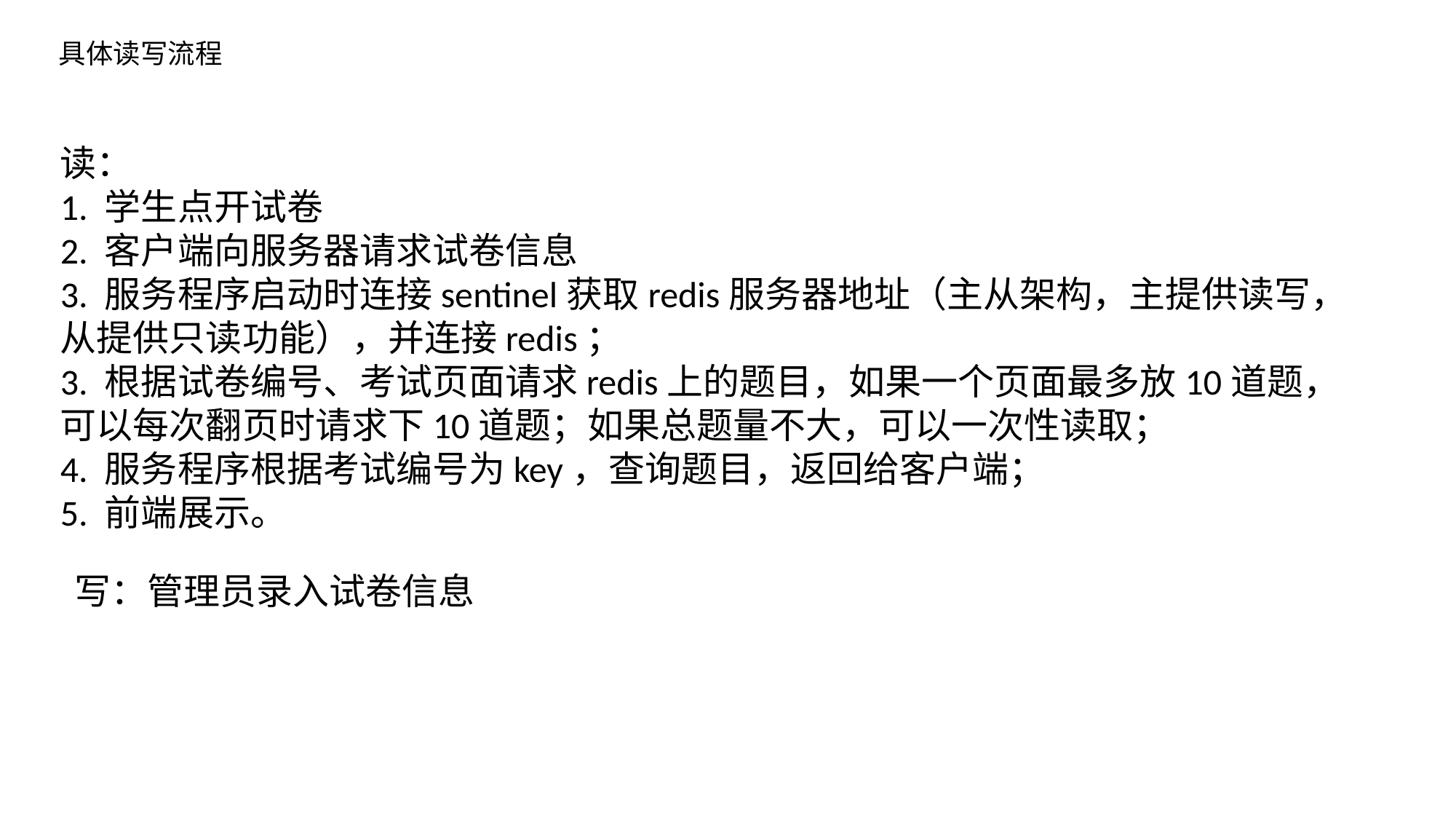

具体读写流程
读：
1. 学生点开试卷
2. 客户端向服务器请求试卷信息
3. 服务程序启动时连接sentinel获取redis服务器地址（主从架构，主提供读写，从提供只读功能），并连接redis；
3. 根据试卷编号、考试页面请求redis上的题目，如果一个页面最多放10道题，可以每次翻页时请求下10道题；如果总题量不大，可以一次性读取；
4. 服务程序根据考试编号为key，查询题目，返回给客户端；
5. 前端展示。
写：管理员录入试卷信息